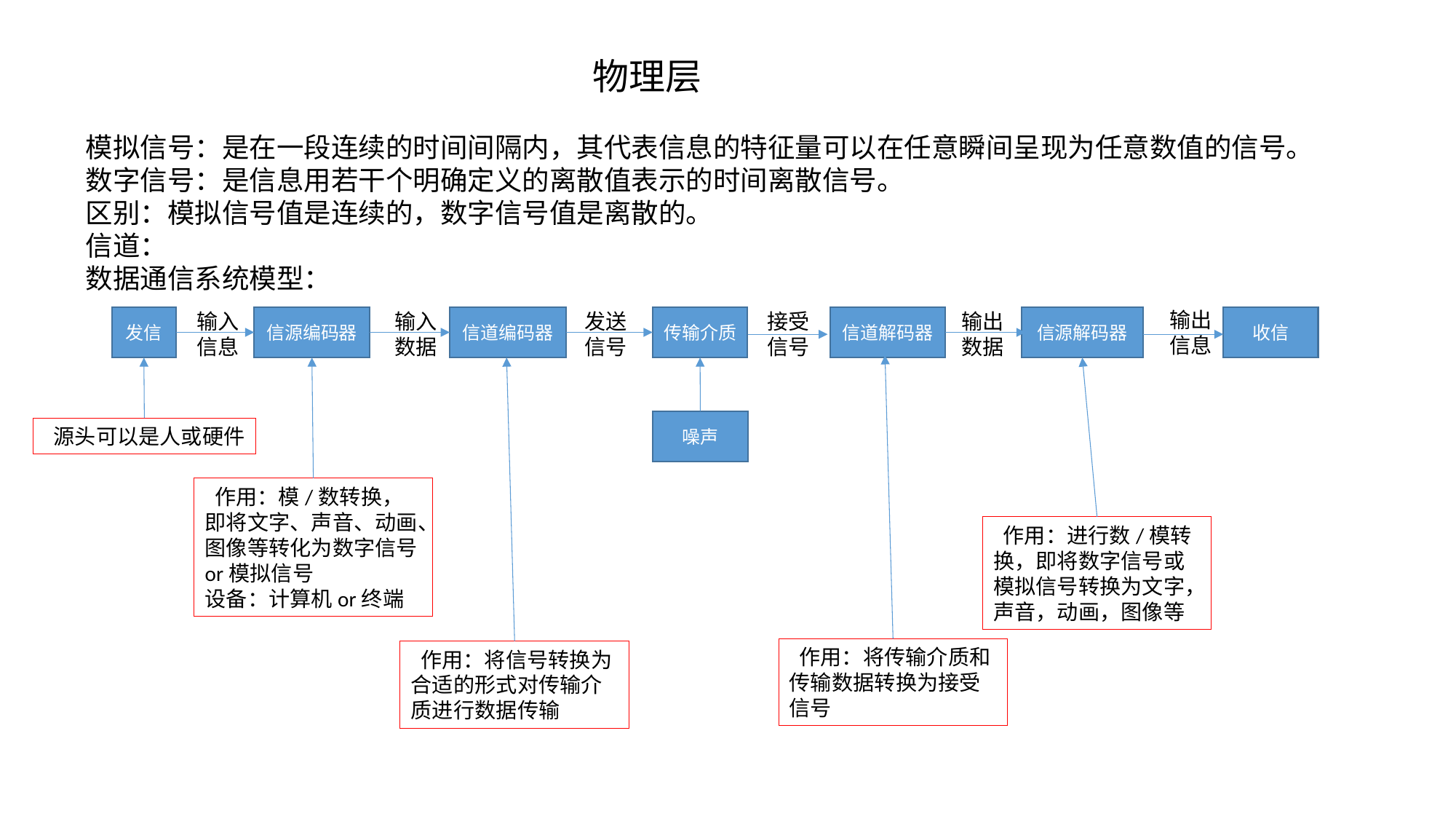

物理层
模拟信号：是在一段连续的时间间隔内，其代表信息的特征量可以在任意瞬间呈现为任意数值的信号。
数字信号：是信息用若干个明确定义的离散值表示的时间离散信号。
区别：模拟信号值是连续的，数字信号值是离散的。
信道：
数据通信系统模型：
输出
信息
输入
信息
输入
数据
发送
信号
接受
信号
输出
数据
发信
信源编码器
信道编码器
传输介质
信道解码器
信源解码器
收信
噪声
 源头可以是人或硬件
 作用：模/数转换，即将文字、声音、动画、图像等转化为数字信号or模拟信号
设备：计算机or终端
 作用：进行数/模转换，即将数字信号或模拟信号转换为文字，声音，动画，图像等
 作用：将传输介质和传输数据转换为接受信号
 作用：将信号转换为合适的形式对传输介质进行数据传输